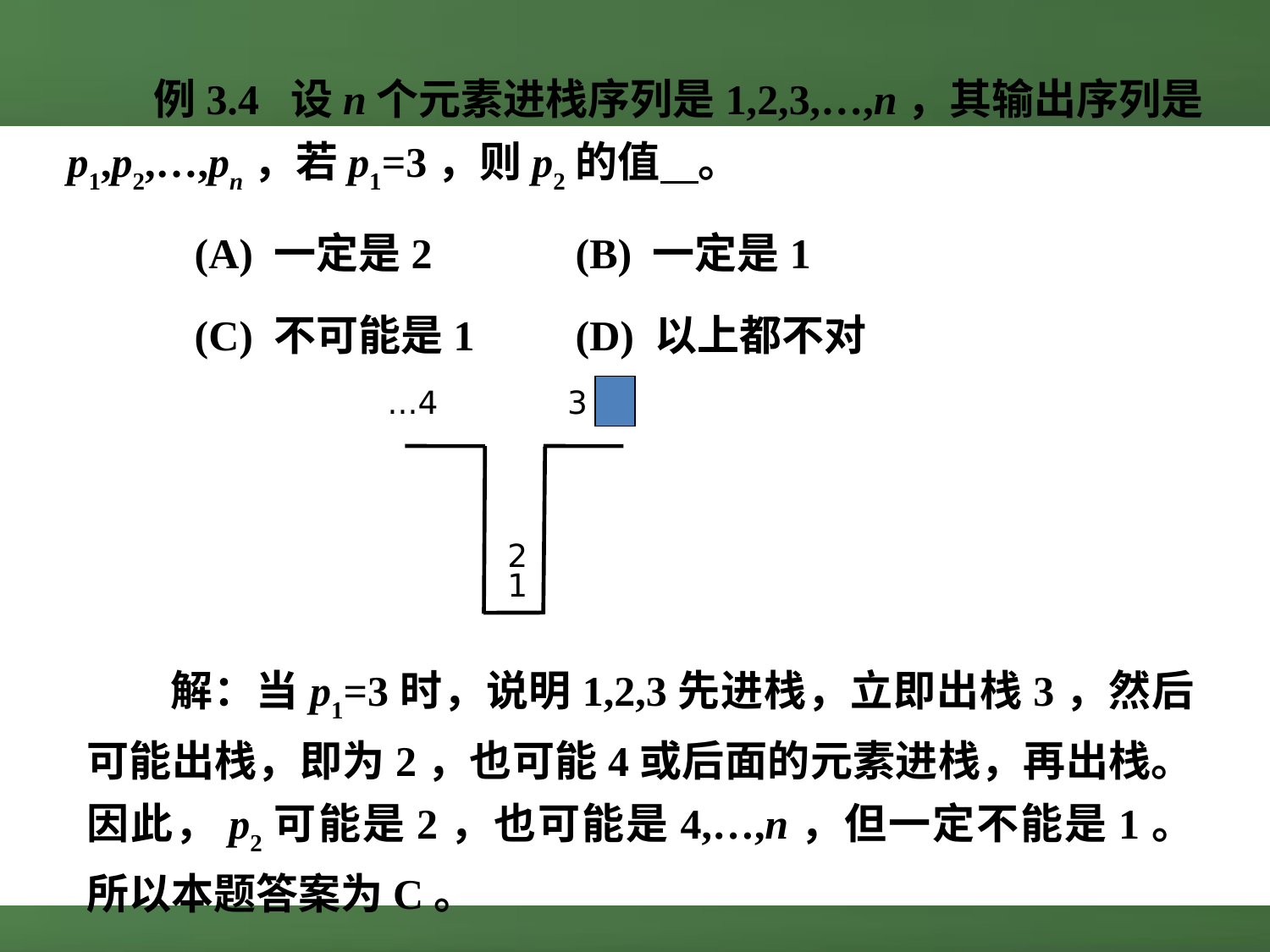

例3.4  设n个元素进栈序列是1,2,3,…,n，其输出序列是p1,p2,…,pn，若p1=3，则p2的值    。
	(A) 一定是2		(B) 一定是1
	(C) 不可能是1  	(D) 以上都不对
...4
3

2
1

       解：当p1=3时，说明1,2,3先进栈，立即出栈3，然后可能出栈，即为2，也可能4或后面的元素进栈，再出栈。因此，p2可能是2，也可能是4,…,n，但一定不能是1。所以本题答案为C。